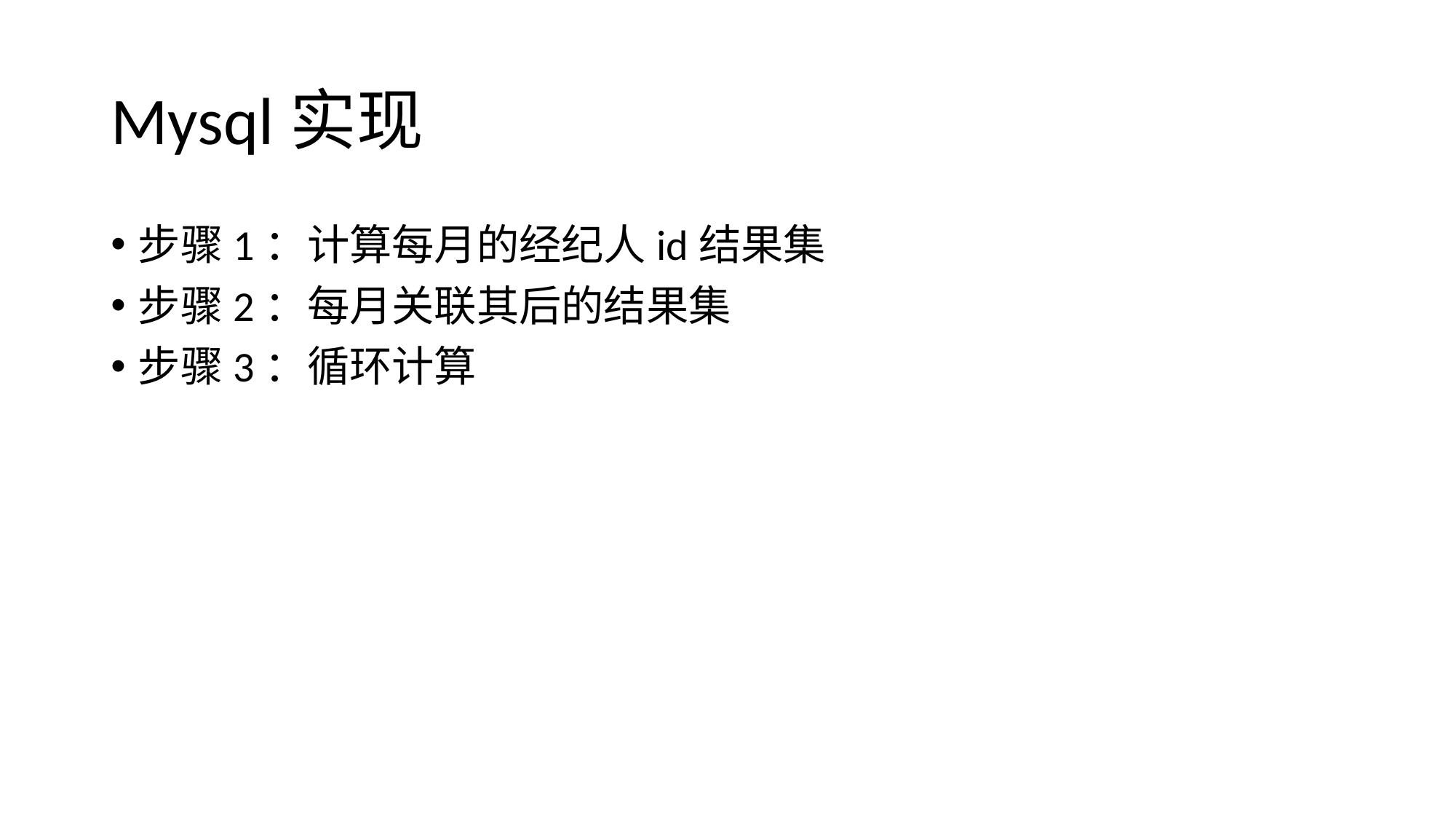

# Mysql实现
步骤1：计算每月的经纪人id结果集
步骤2：每月关联其后的结果集
步骤3：循环计算